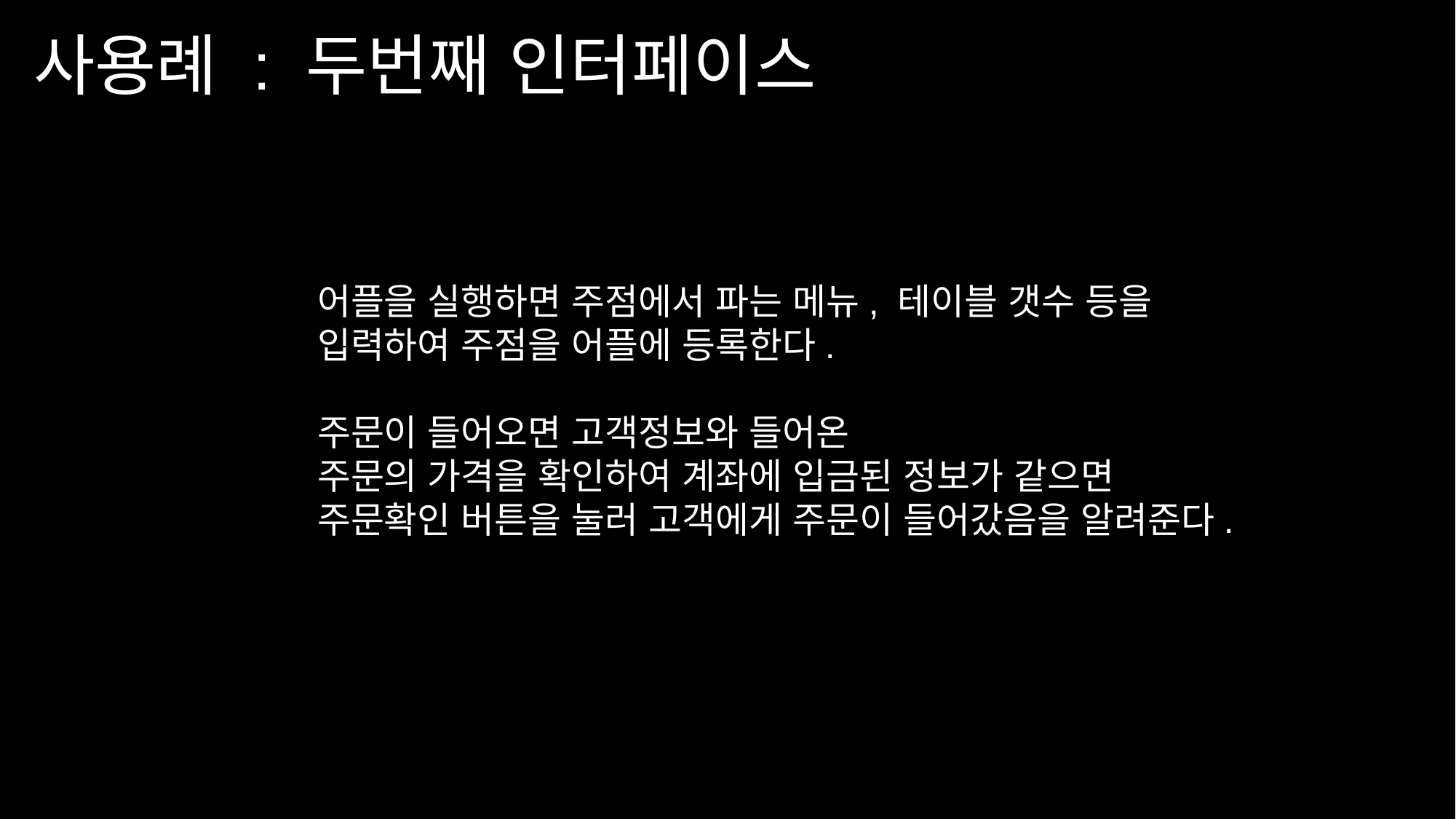

사용례 : 두번째 인터페이스
어플을 실행하면 주점에서 파는 메뉴, 테이블 갯수 등을
입력하여 주점을 어플에 등록한다.

주문이 들어오면 고객정보와 들어온
주문의 가격을 확인하여 계좌에 입금된 정보가 같으면
주문확인 버튼을 눌러 고객에게 주문이 들어갔음을 알려준다.